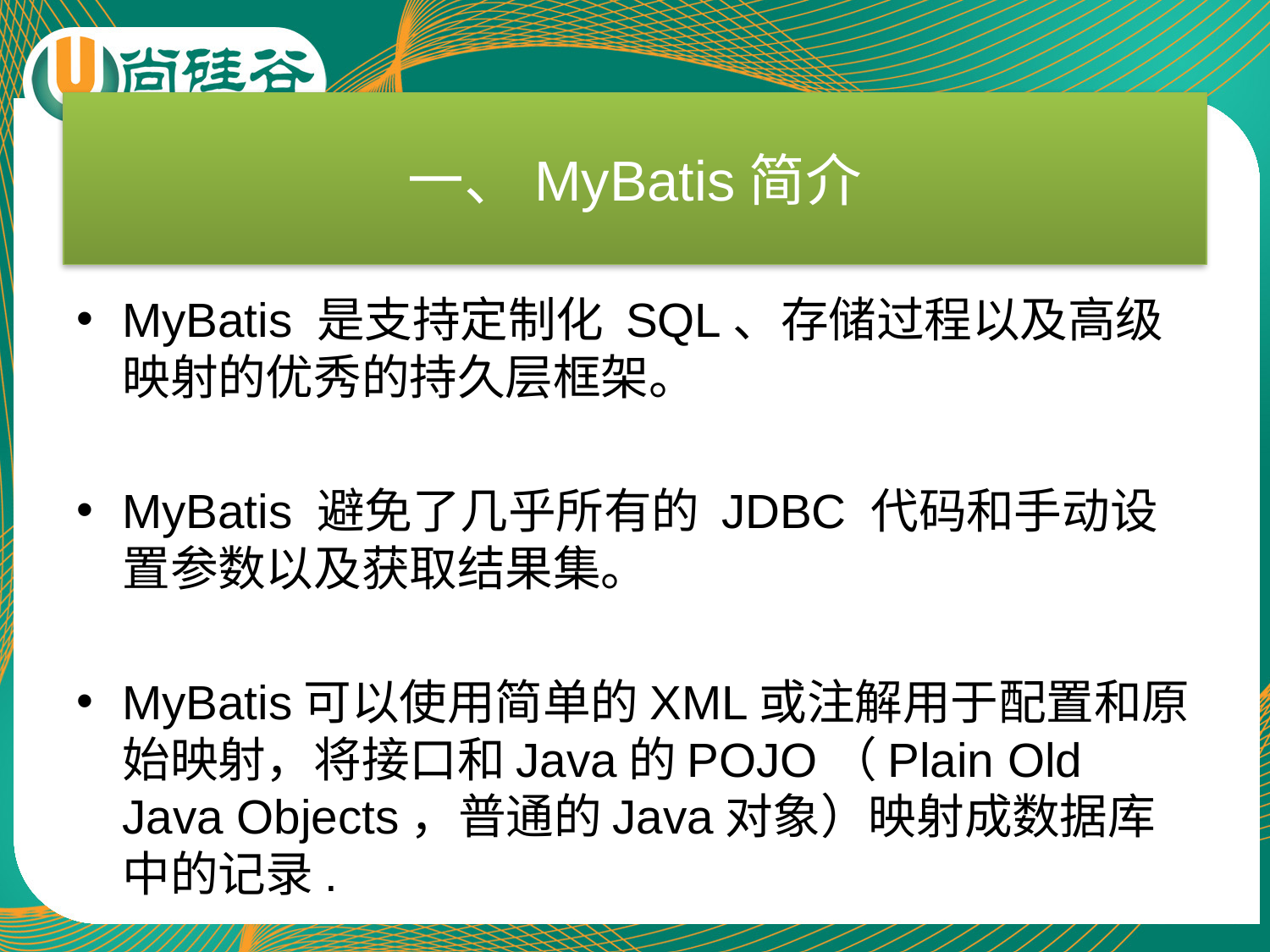

# 一、MyBatis简介
MyBatis 是支持定制化 SQL、存储过程以及高级映射的优秀的持久层框架。

MyBatis 避免了几乎所有的 JDBC 代码和手动设置参数以及获取结果集。

MyBatis可以使用简单的XML或注解用于配置和原始映射，将接口和Java的POJO（Plain Old Java Objects，普通的Java对象）映射成数据库中的记录.